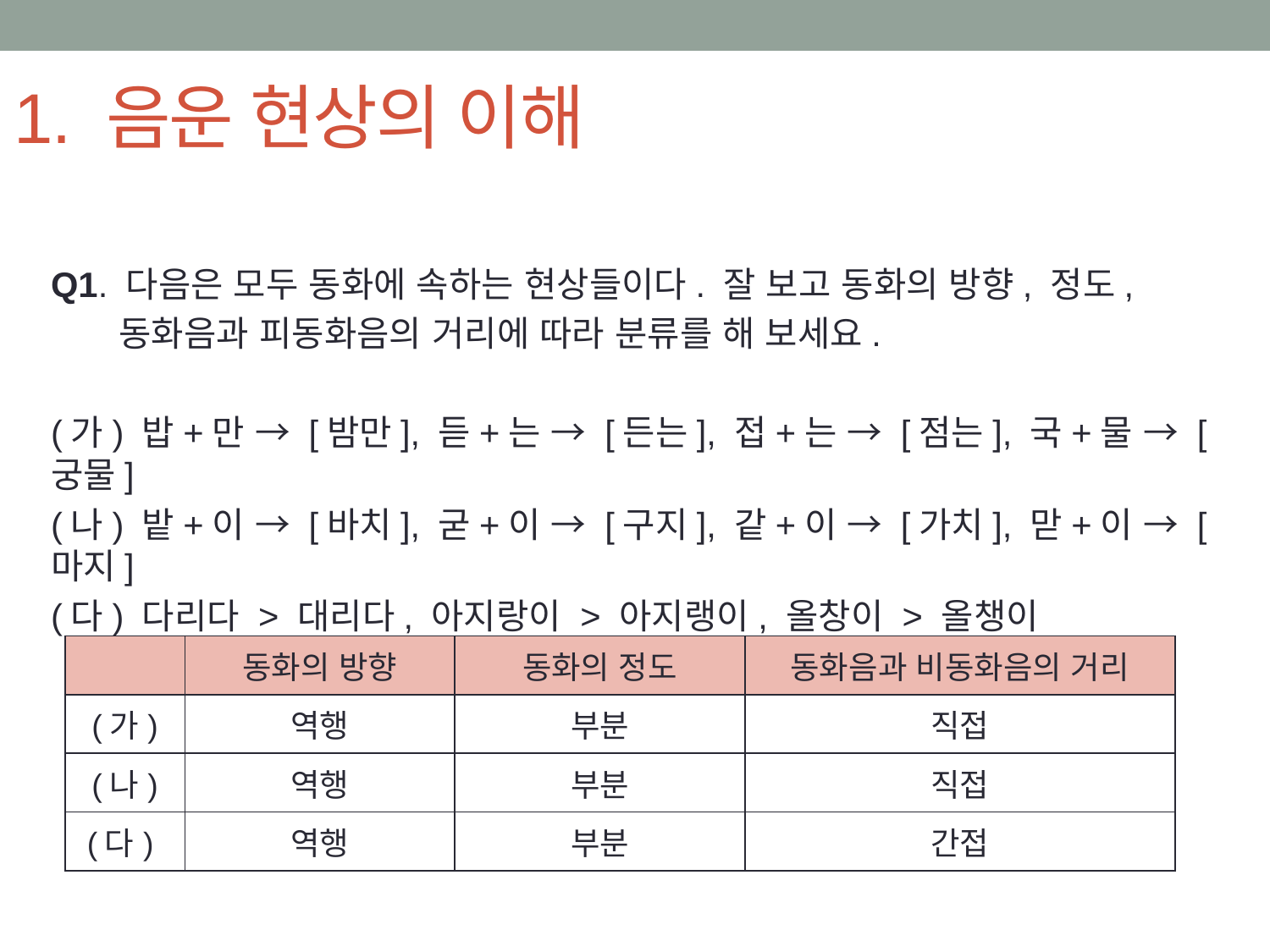

# 1. 음운 현상의 이해

Q1. 다음은 모두 동화에 속하는 현상들이다. 잘 보고 동화의 방향, 정도,
      동화음과 피동화음의 거리에 따라 분류를 해 보세요.

(가) 밥+만 → [밤만], 듣+는 → [든는], 접+는 → [점는], 국+물 → [궁물]
(나) 밭+이 → [바치], 굳+이 → [구지], 같+이 → [가치], 맏+이 → [마지]
(다) 다리다 > 대리다, 아지랑이 > 아지랭이, 올창이 > 올챙이

|  | 동화의 방향 | 동화의 정도 | 동화음과 비동화음의 거리 |
| --- | --- | --- | --- |
| (가) | 역행 | 부분 | 직접 |
| (나) | 역행 | 부분 | 직접 |
| (다) | 역행 | 부분 | 간접 |